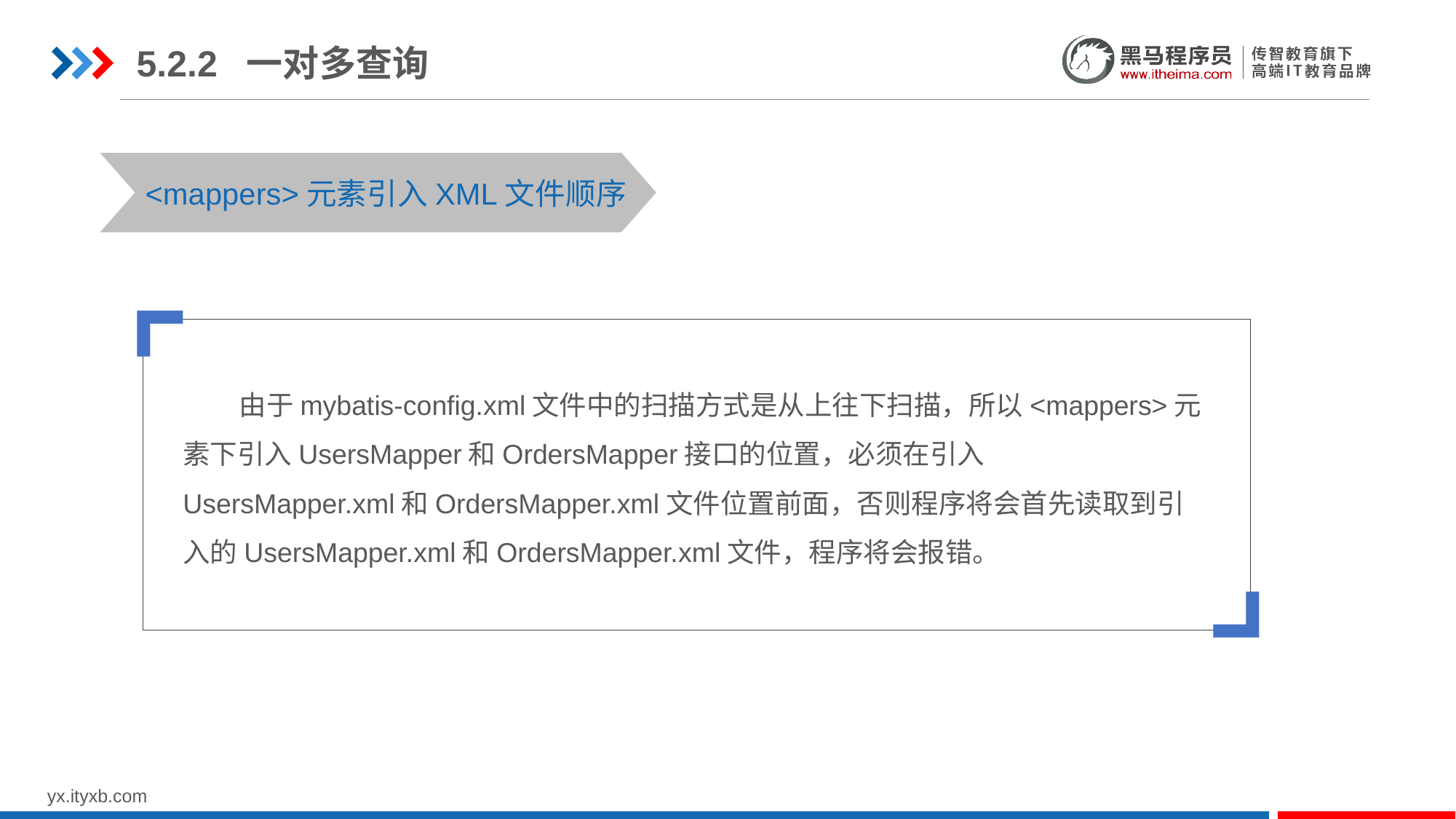

5.2.2  一对多查询

<mappers>元素引入XML文件顺序

        由于mybatis-config.xml文件中的扫描方式是从上往下扫描，所以<mappers>元素下引入UsersMapper和OrdersMapper接口的位置，必须在引入UsersMapper.xml和OrdersMapper.xml文件位置前面，否则程序将会首先读取到引入的UsersMapper.xml和OrdersMapper.xml文件，程序将会报错。